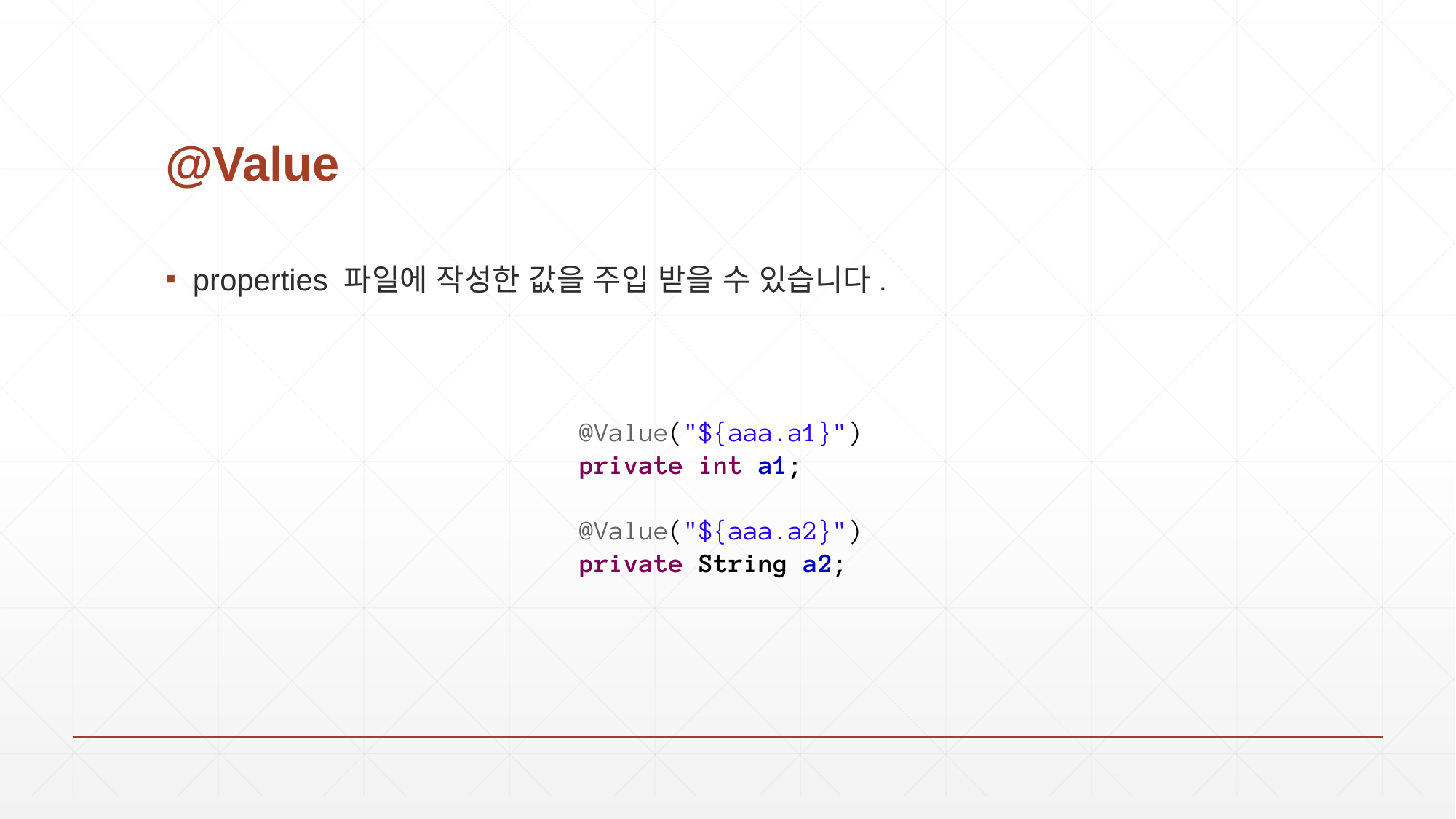

# @Value
properties 파일에 작성한 값을 주입 받을 수 있습니다.
@Value("${aaa.a1}")
private int a1;

@Value("${aaa.a2}")
private String a2;